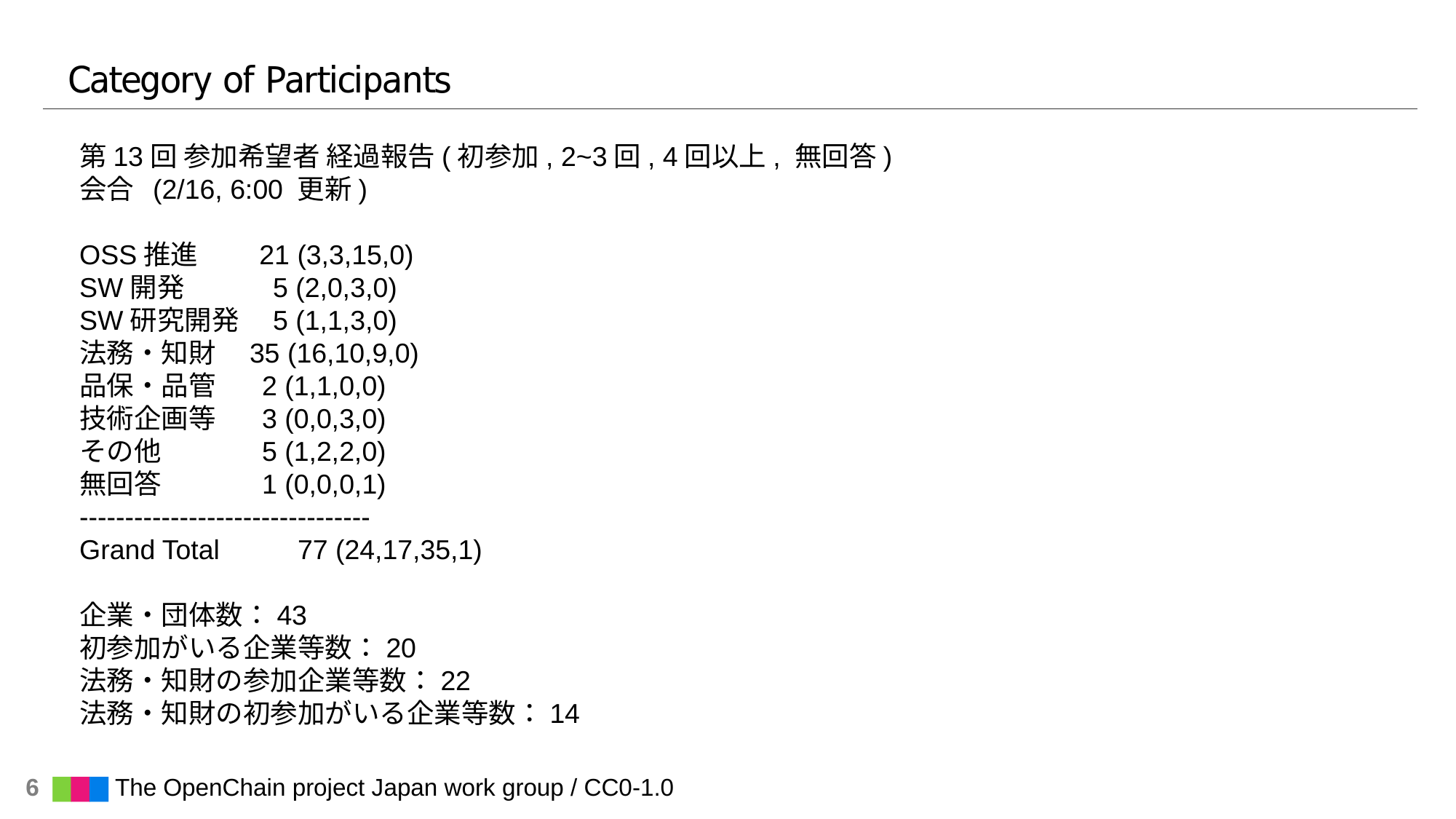

# Category of Participants
第13回 参加希望者 経過報告(初参加, 2~3回, 4回以上, 無回答)
会合  (2/16, 6:00 更新)

OSS推進　　21 (3,3,15,0)
SW開発　　　5 (2,0,3,0)
SW研究開発　5 (1,1,3,0)
法務・知財　35 (16,10,9,0)
品保・品管　  2 (1,1,0,0)
技術企画等　  3 (0,0,3,0)
その他　　　  5 (1,2,2,0)
無回答　　　  1 (0,0,0,1)
--------------------------------
Grand Total	77 (24,17,35,1)

企業・団体数：43
初参加がいる企業等数：20
法務・知財の参加企業等数：22
法務・知財の初参加がいる企業等数：14